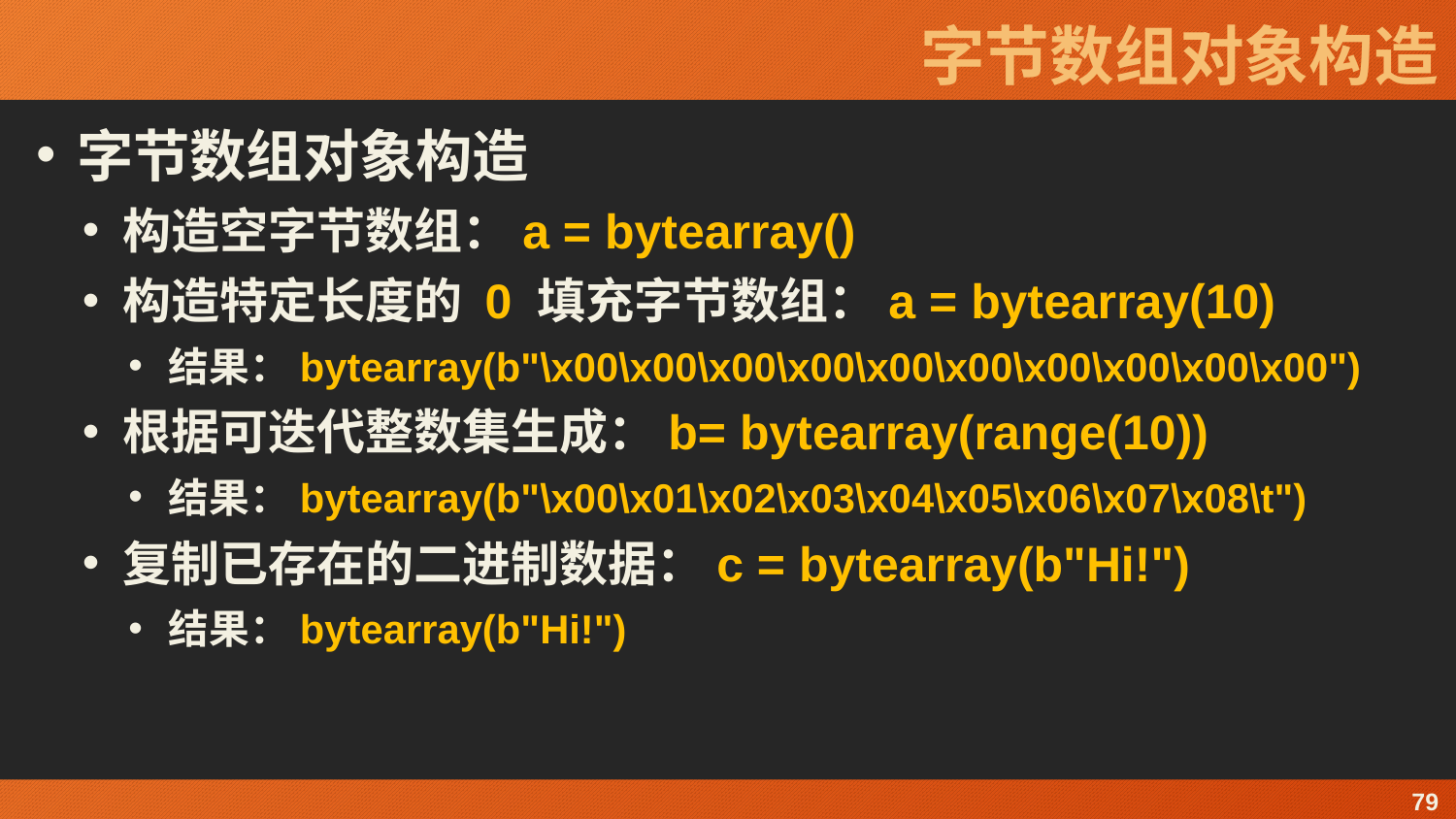

# 字节数组对象构造
字节数组对象构造
构造空字节数组：a = bytearray()
构造特定长度的 0 填充字节数组：a = bytearray(10)
结果：bytearray(b"\x00\x00\x00\x00\x00\x00\x00\x00\x00\x00")
根据可迭代整数集生成：b= bytearray(range(10))
结果：bytearray(b"\x00\x01\x02\x03\x04\x05\x06\x07\x08\t")
复制已存在的二进制数据：c = bytearray(b"Hi!")
结果：bytearray(b"Hi!")
79